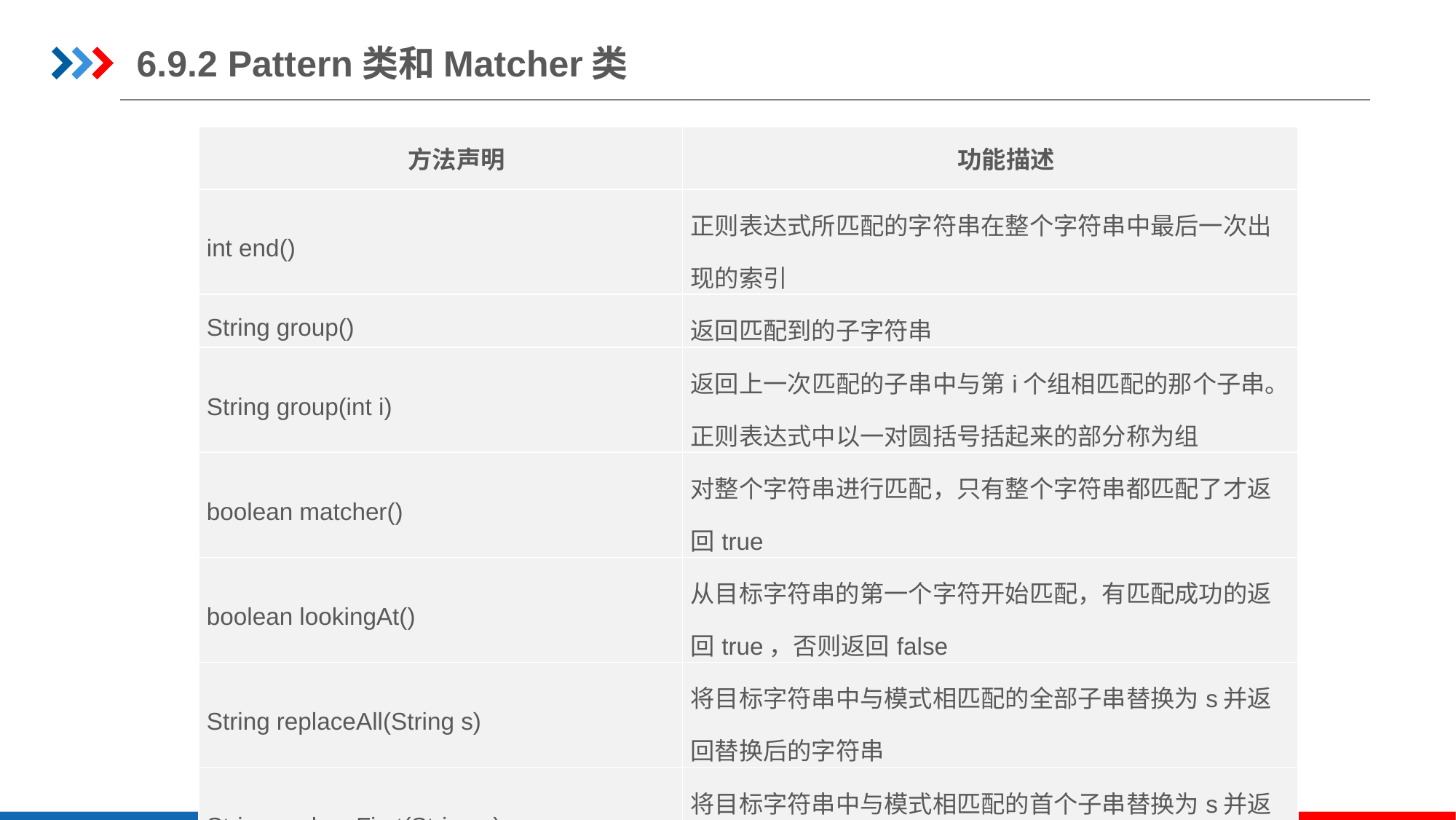

6.9.2 Pattern类和Matcher类
| 方法声明 | 功能描述 |
| --- | --- |
| int end() | 正则表达式所匹配的字符串在整个字符串中最后一次出现的索引 |
| String group() | 返回匹配到的子字符串 |
| String group(int i) | 返回上一次匹配的子串中与第i个组相匹配的那个子串。正则表达式中以一对圆括号括起来的部分称为组 |
| boolean matcher() | 对整个字符串进行匹配，只有整个字符串都匹配了才返回true |
| boolean lookingAt() | 从目标字符串的第一个字符开始匹配，有匹配成功的返回true，否则返回false |
| String replaceAll(String s) | 将目标字符串中与模式相匹配的全部子串替换为s并返回替换后的字符串 |
| String replaceFirst(String s) | 将目标字符串中与模式相匹配的首个子串替换为s并返回替换后的字符串 |